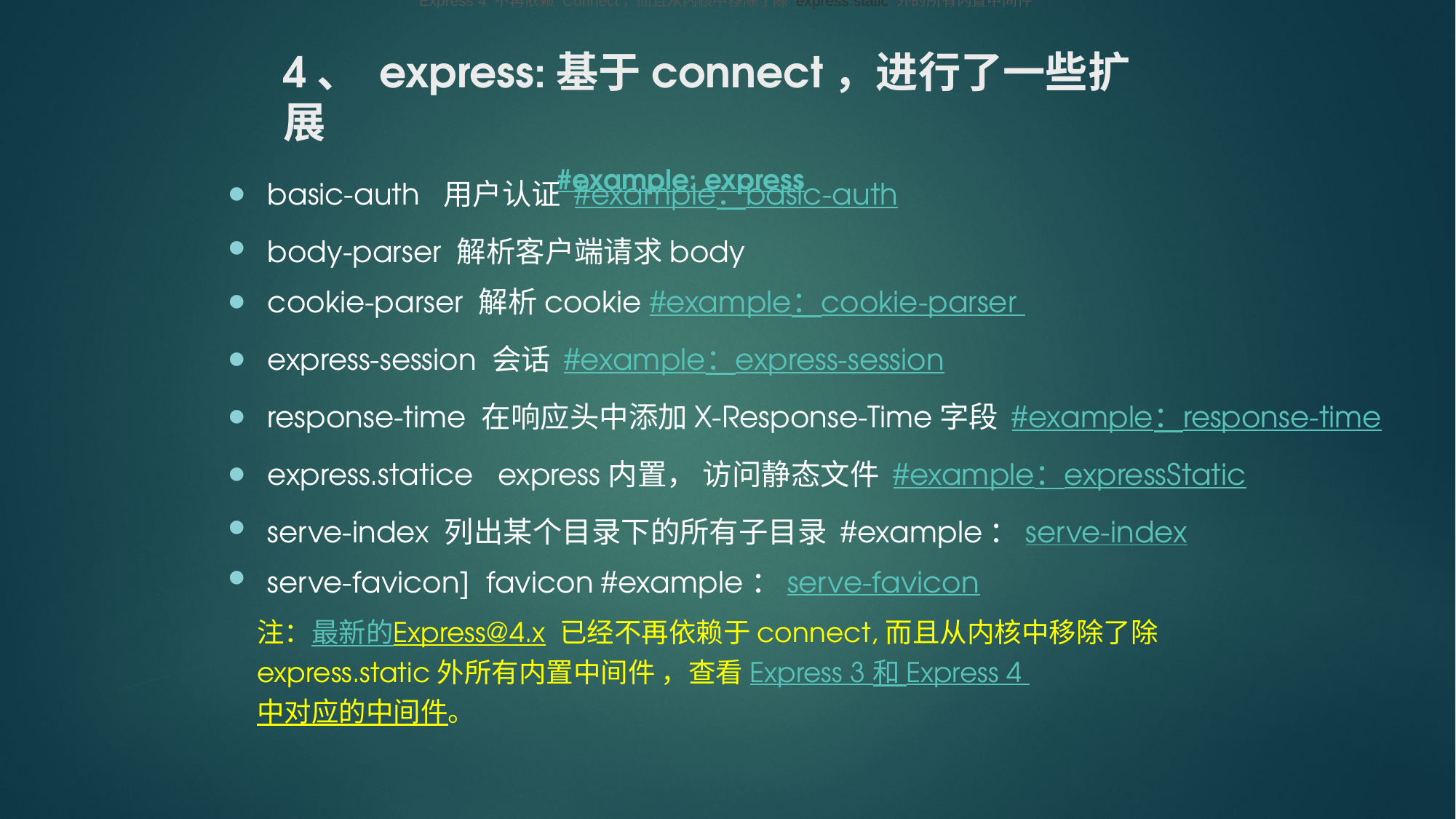

Express 4 不再依赖 Connect，而且从内核中移除了除 express.static 外的所有内置中间件
# 4、 express:基于connect，进行了一些扩展 #example: express
basic-auth  用户认证 #example：basic-auth
body-parser 解析客户端请求body
cookie-parser 解析cookie #example：cookie-parser
express-session 会话 #example：express-session
response-time 在响应头中添加X-Response-Time字段 #example：response-time
express.statice   express内置， 访问静态文件 #example：expressStatic
serve-index 列出某个目录下的所有子目录 #example：serve-index
serve-favicon]  favicon #example：serve-favicon
注：最新的Express@4.x 已经不再依赖于connect,而且从内核中移除了除express.static外所有内置中间件 ，查看Express 3 和 Express 4 中对应的中间件。